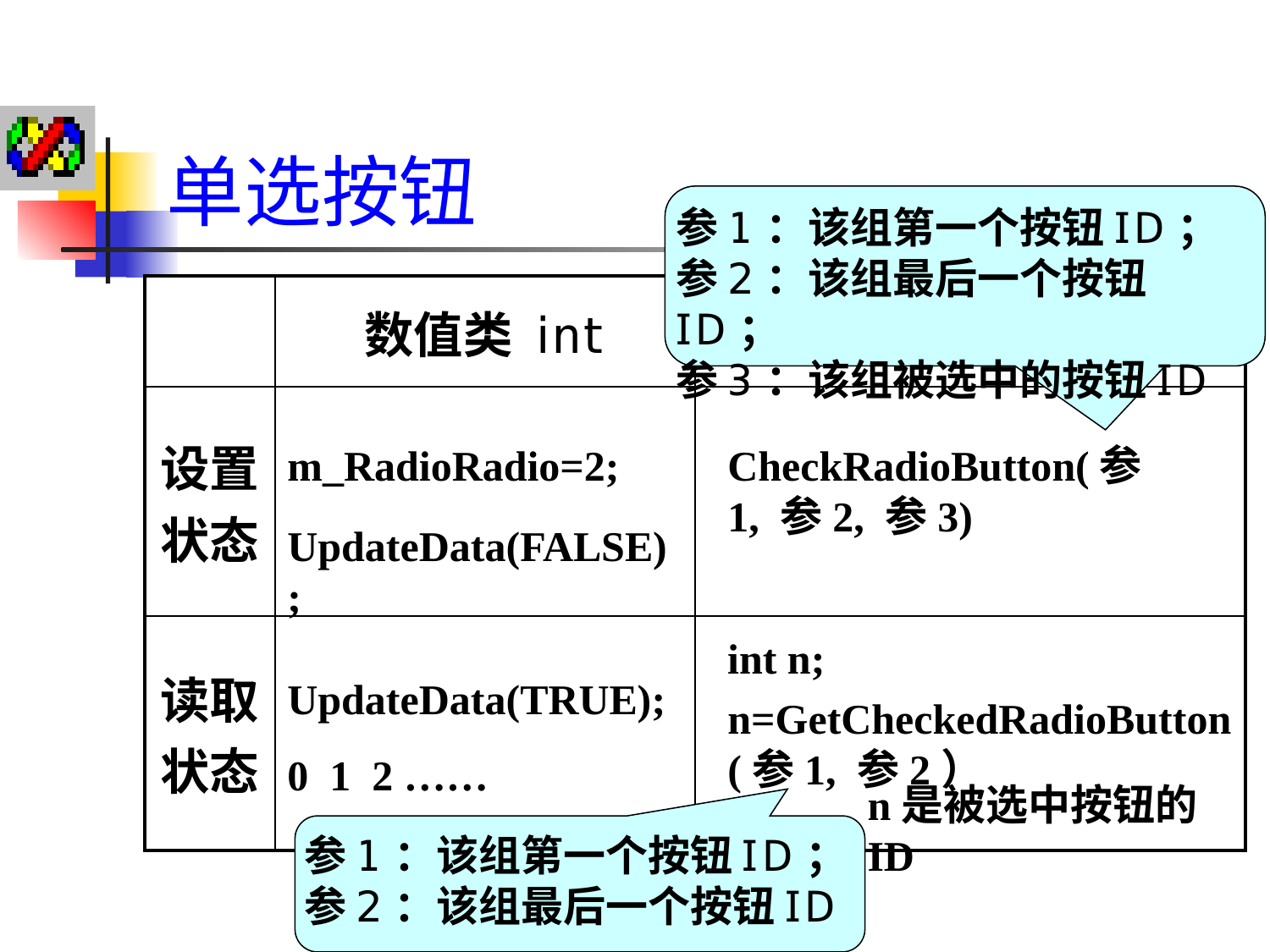

# 单选按钮
参1：该组第一个按钮ID；
参2：该组最后一个按钮ID；
参3：该组被选中的按钮ID
|  | 数值类 int | 不连接变量 |
| --- | --- | --- |
| 设置状态 |  |  |
| 读取状态 |  |  |
m_RadioRadio=2;
CheckRadioButton(参1, 参2, 参3)
UpdateData(FALSE);
int n;
UpdateData(TRUE);
n=GetCheckedRadioButton(参1, 参2）
0  1  2 ……
n是被选中按钮的ID
参1：该组第一个按钮ID；
参2：该组最后一个按钮ID